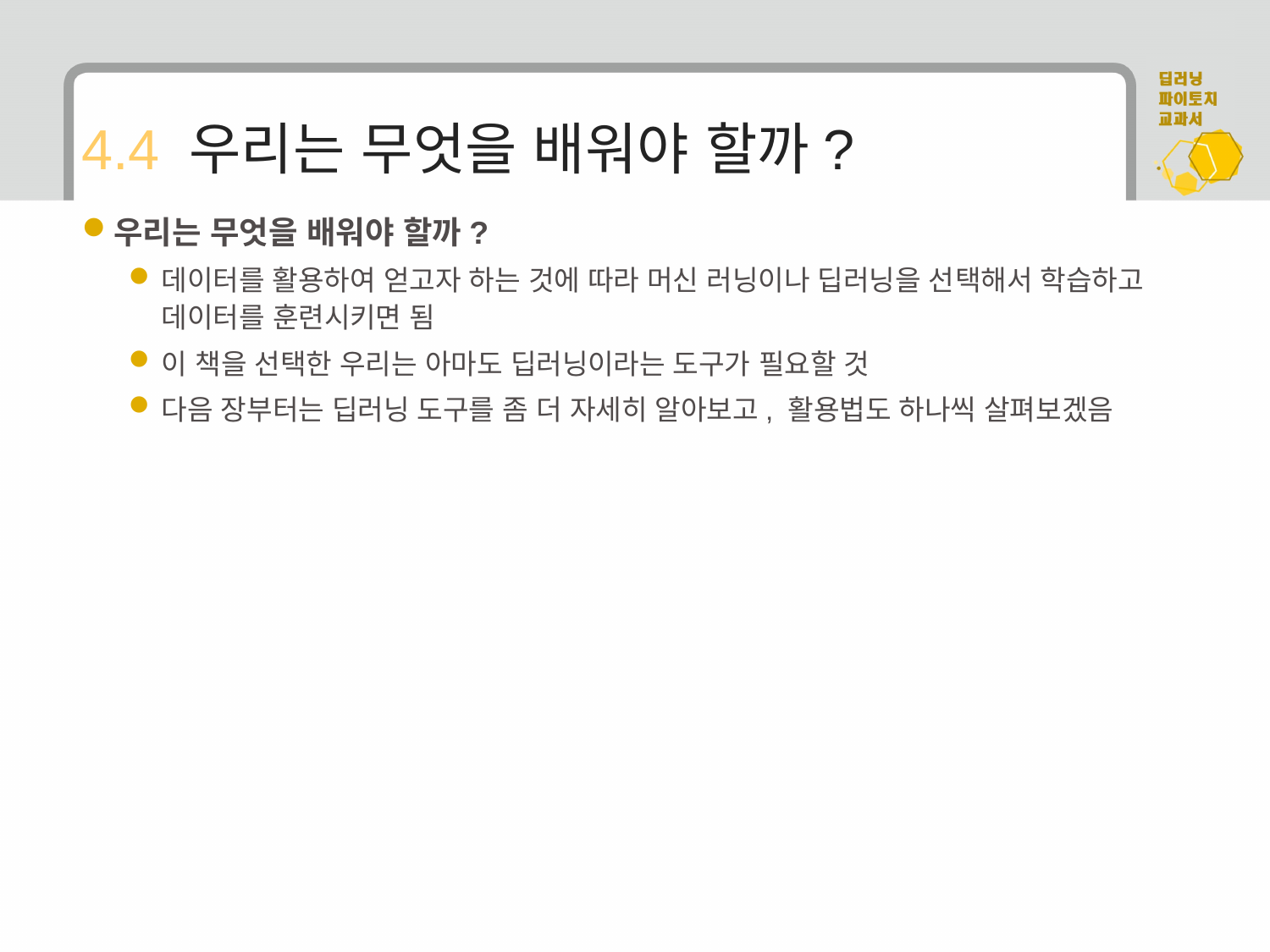

# 4.4 우리는 무엇을 배워야 할까?
우리는 무엇을 배워야 할까?
데이터를 활용하여 얻고자 하는 것에 따라 머신 러닝이나 딥러닝을 선택해서 학습하고 데이터를 훈련시키면 됨
이 책을 선택한 우리는 아마도 딥러닝이라는 도구가 필요할 것
다음 장부터는 딥러닝 도구를 좀 더 자세히 알아보고, 활용법도 하나씩 살펴보겠음